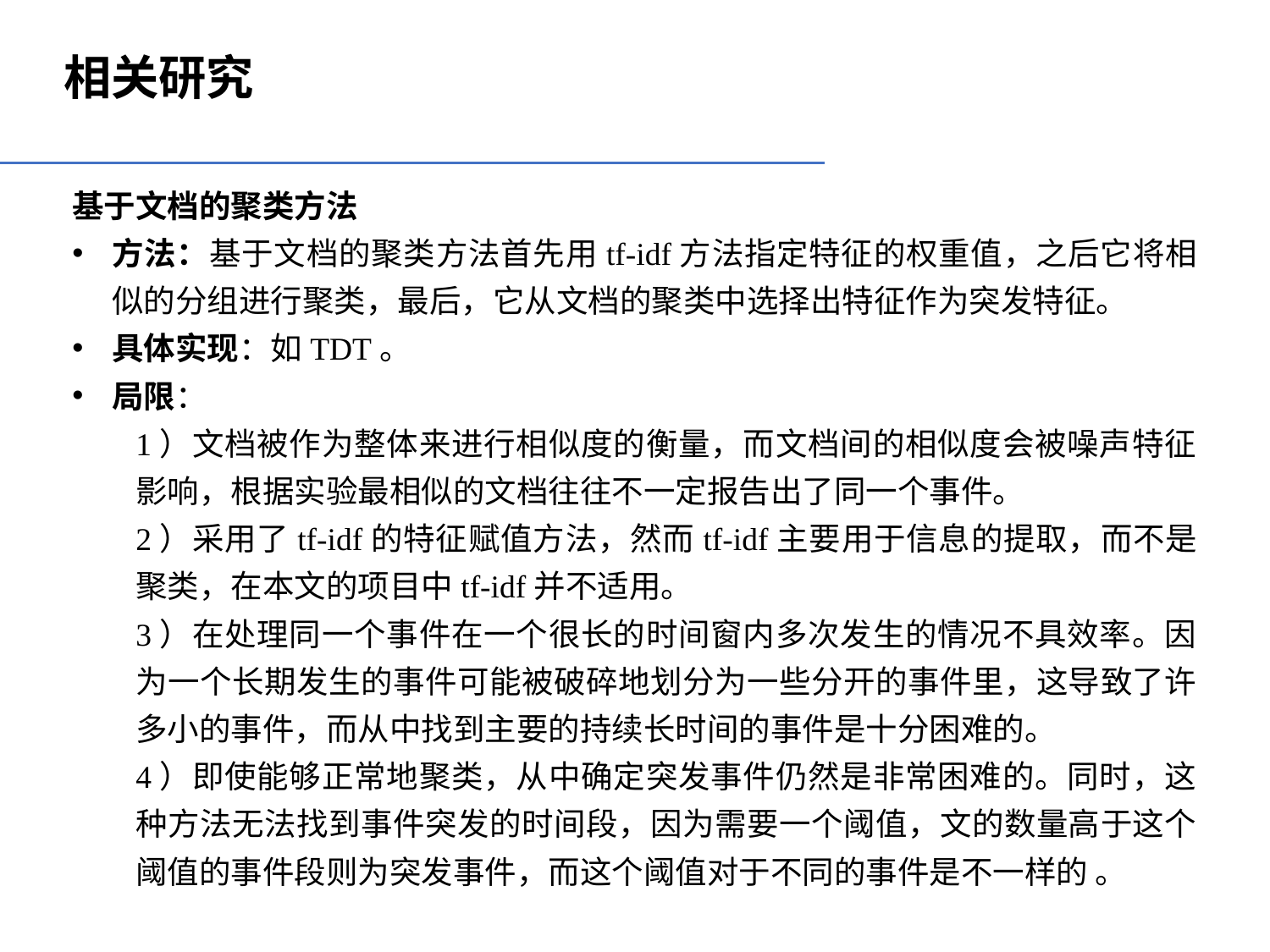

相关研究
基于文档的聚类方法
方法：基于文档的聚类方法首先用tf-idf方法指定特征的权重值，之后它将相似的分组进行聚类，最后，它从文档的聚类中选择出特征作为突发特征。
具体实现：如TDT。
局限：
1）文档被作为整体来进行相似度的衡量，而文档间的相似度会被噪声特征影响，根据实验最相似的文档往往不一定报告出了同一个事件。
2）采用了tf-idf的特征赋值方法，然而tf-idf主要用于信息的提取，而不是聚类，在本文的项目中tf-idf并不适用。
3）在处理同一个事件在一个很长的时间窗内多次发生的情况不具效率。因为一个长期发生的事件可能被破碎地划分为一些分开的事件里，这导致了许多小的事件，而从中找到主要的持续长时间的事件是十分困难的。
4）即使能够正常地聚类，从中确定突发事件仍然是非常困难的。同时，这种方法无法找到事件突发的时间段，因为需要一个阈值，文的数量高于这个阈值的事件段则为突发事件，而这个阈值对于不同的事件是不一样的 。